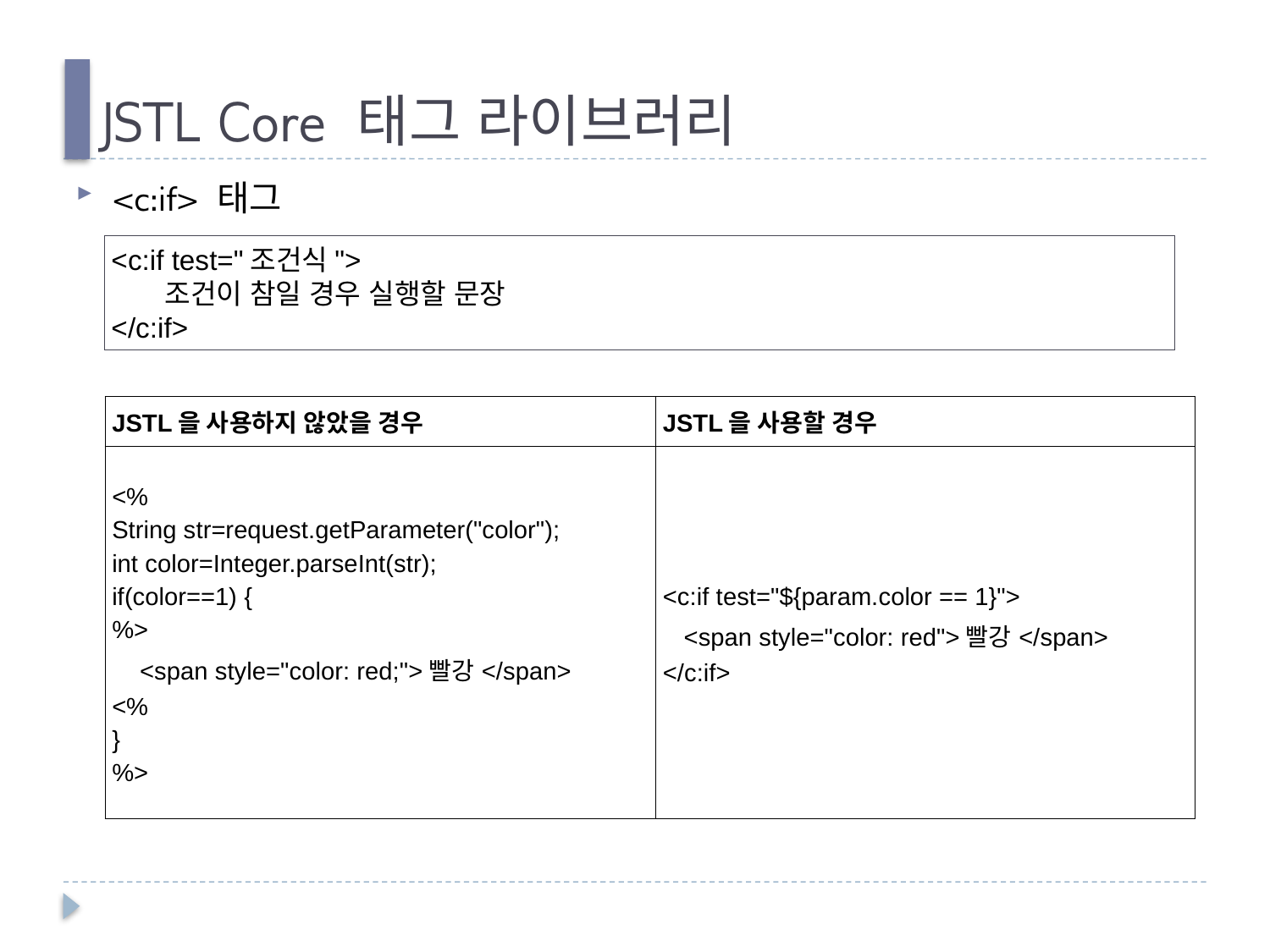

# JSTL Core 태그 라이브러리
<c:if> 태그
<c:if test="조건식">
      조건이 참일 경우 실행할 문장
</c:if>
| JSTL을 사용하지 않았을 경우 | JSTL을 사용할 경우 |
| --- | --- |
| <% String str=request.getParameter("color"); int color=Integer.parseInt(str); if(color==1) { %> <span style="color: red;">빨강</span> <% } %> | <c:if test="${param.color == 1}"> <span style="color: red">빨강</span> </c:if> |